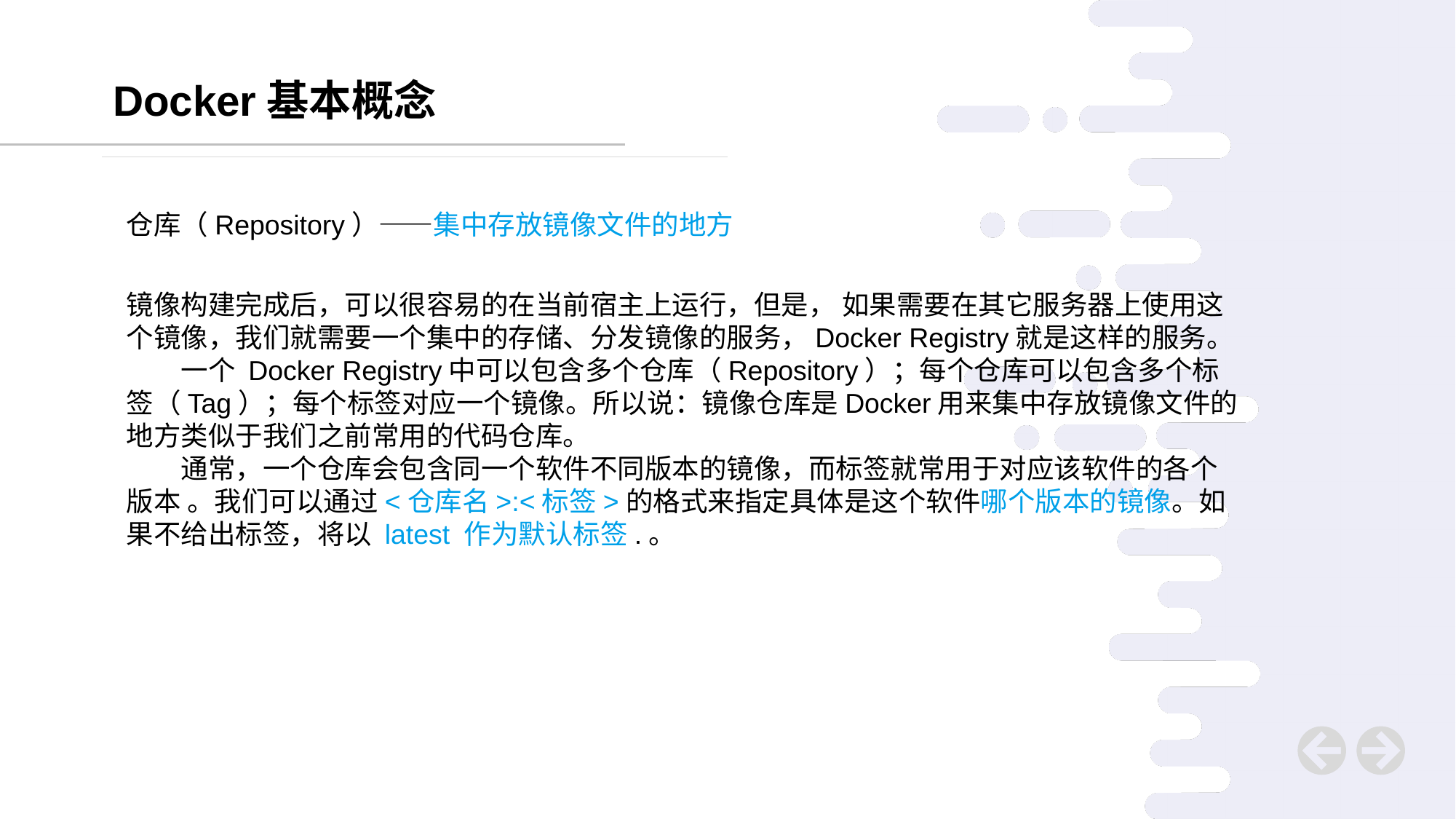

Docker基本概念
仓库（Repository）——集中存放镜像文件的地方

镜像构建完成后，可以很容易的在当前宿主上运行，但是， 如果需要在其它服务器上使用这个镜像，我们就需要一个集中的存储、分发镜像的服务，Docker Registry就是这样的服务。
  一个 Docker Registry中可以包含多个仓库（Repository）；每个仓库可以包含多个标签（Tag）；每个标签对应一个镜像。所以说：镜像仓库是Docker用来集中存放镜像文件的地方类似于我们之前常用的代码仓库。
  通常，一个仓库会包含同一个软件不同版本的镜像，而标签就常用于对应该软件的各个版本 。我们可以通过<仓库名>:<标签>的格式来指定具体是这个软件哪个版本的镜像。如果不给出标签，将以 latest 作为默认标签.。